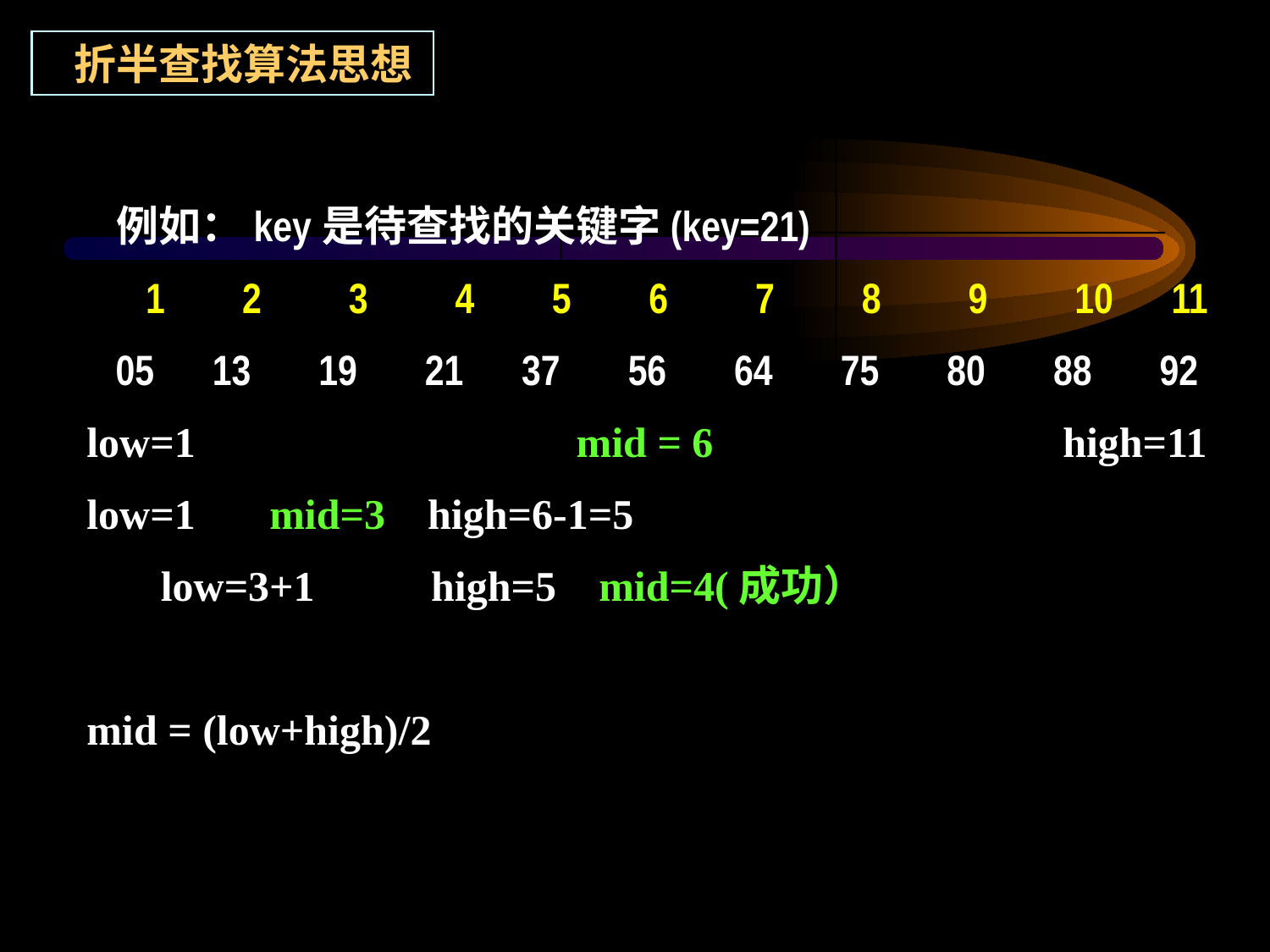

折半查找算法思想

例如：key是待查找的关键字(key=21)
   1        2         3         4        5        6         7         8         9         10      11
   05      13       19       21      37       56       64       75       80       88       92
low=1                                    mid = 6                                 high=11
low=1       mid=3    high=6-1=5
       low=3+1           high=5    mid=4(成功）

mid = (low+high)/2

n
h
n+1

n

i=1

j=1